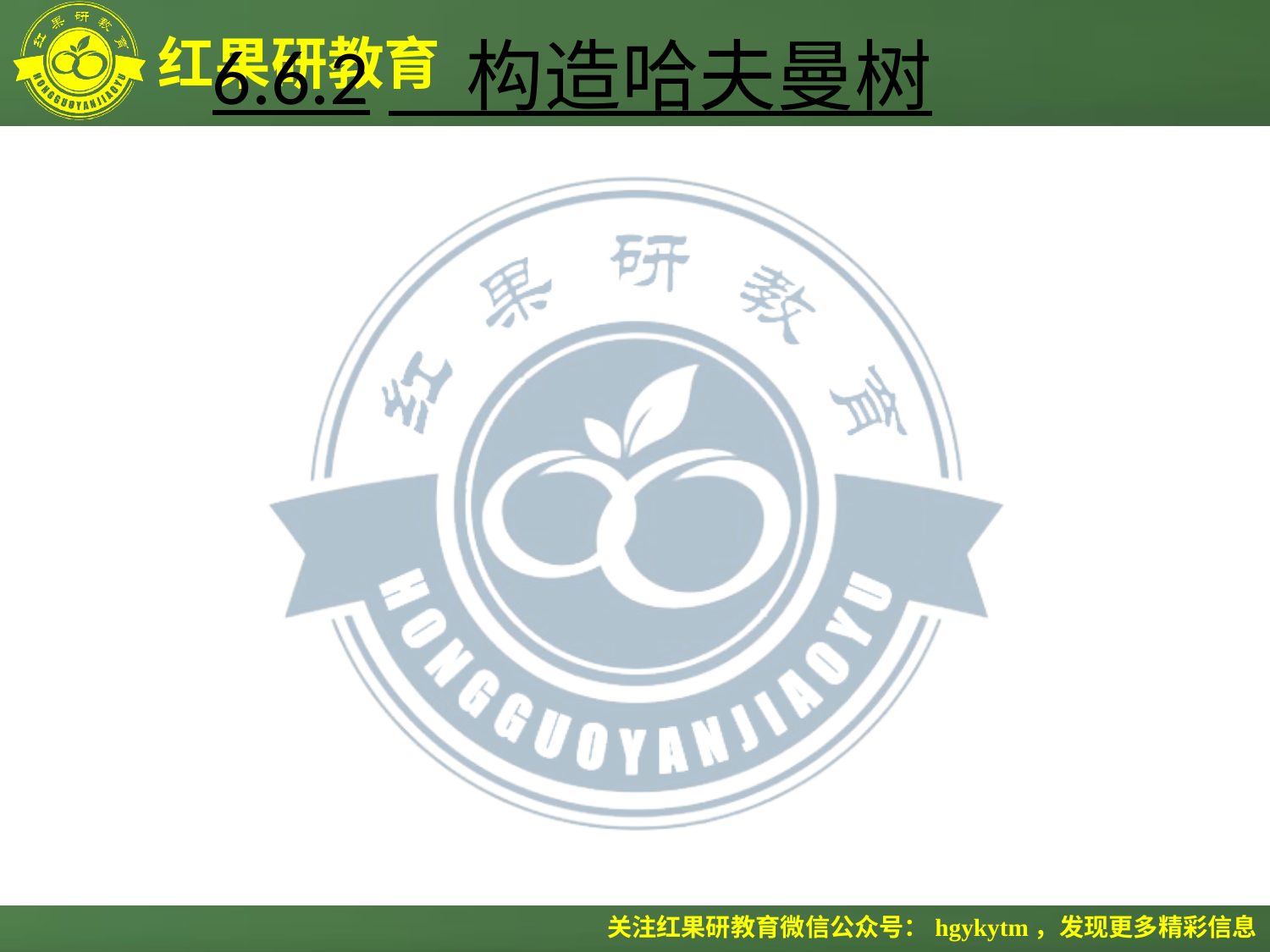

# 6.6.2　构造哈夫曼树
　在上述存储结构上实现的哈夫曼树的构造算法可大致描述为：
1）初始化
将ht[0..2n-2]中2n-1个结点里的三个指针均置为空（即置为-1），权值置为0。
2）输入
   读入n个叶子的权值存于向量的前n个分量（即ht[0..n-1]）中，它们是初始森林中n个孤立的根结点上的权值。
3）合并
   对森林中的树共进行n-1次合并，所产生的新结点依次放入向量ht的第i个分量中（n≤i<2n-1）。每次合并分两步：